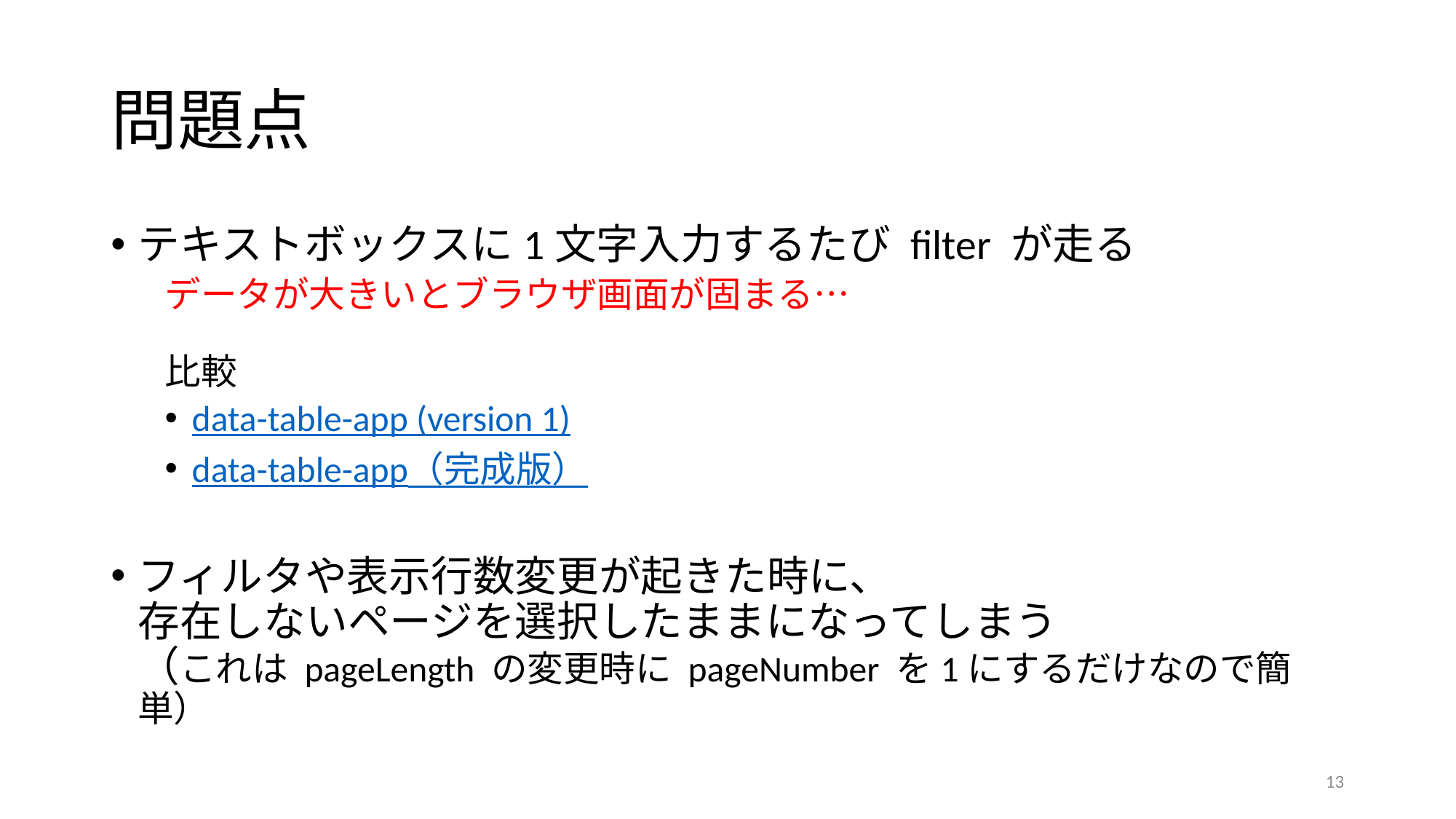

# 問題点
テキストボックスに1文字入力するたび filter が走る
データが大きいとブラウザ画面が固まる…
比較
data-table-app (version 1)
data-table-app（完成版）

フィルタや表示行数変更が起きた時に、
存在しないページを選択したままになってしまう
（これは pageLength の変更時に pageNumber を1にするだけなので簡単）
13